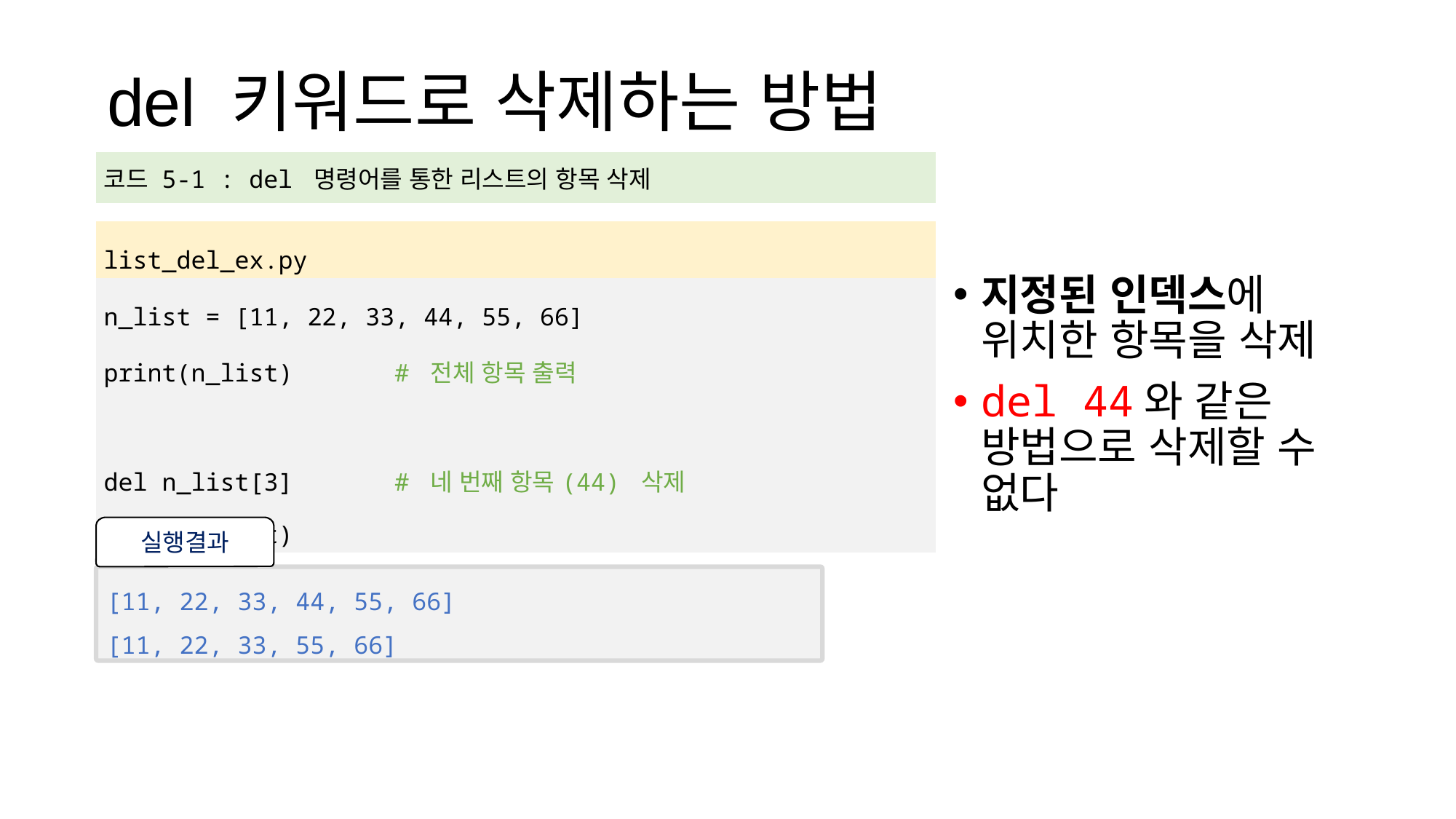

# del 키워드로 삭제하는 방법
| 코드 5-1 : del 명령어를 통한 리스트의 항목 삭제 |
| --- |
|  |
| list\_del\_ex.py |
| n\_list = [11, 22, 33, 44, 55, 66] print(n\_list) # 전체 항목 출력 del n\_list[3] # 네 번째 항목(44) 삭제 print(n\_list) |
지정된 인덱스에 위치한 항목을 삭제
del 44와 같은 방법으로 삭제할 수 없다

실행결과

[11, 22, 33, 44, 55, 66]
[11, 22, 33, 55, 66]